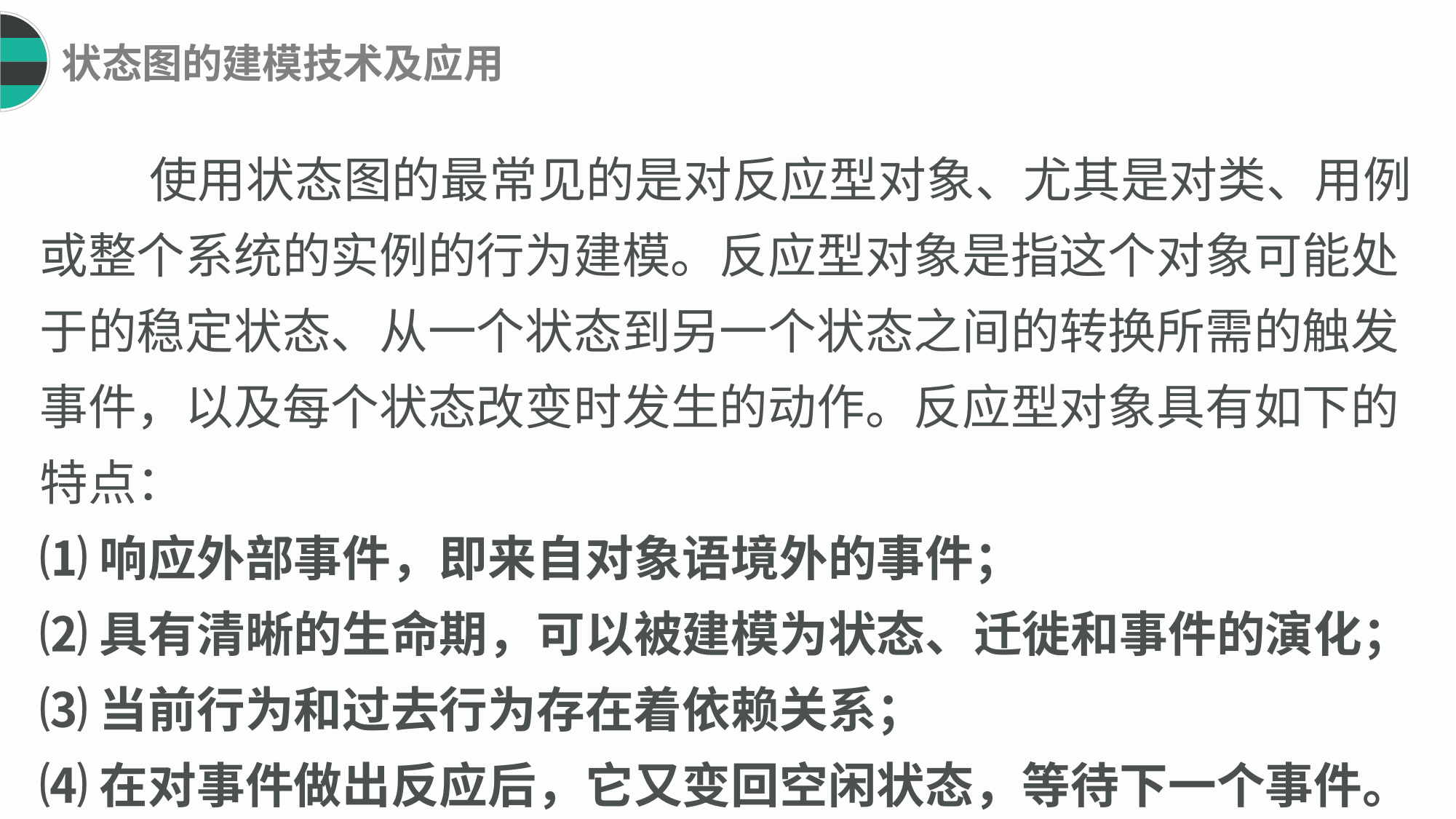

状态图的建模技术及应用
         使用状态图的最常见的是对反应型对象、尤其是对类、用例或整个系统的实例的行为建模。反应型对象是指这个对象可能处于的稳定状态、从一个状态到另一个状态之间的转换所需的触发事件，以及每个状态改变时发生的动作。反应型对象具有如下的特点：
⑴响应外部事件，即来自对象语境外的事件；
⑵具有清晰的生命期，可以被建模为状态、迁徙和事件的演化；
⑶当前行为和过去行为存在着依赖关系；
⑷在对事件做出反应后，它又变回空闲状态，等待下一个事件。